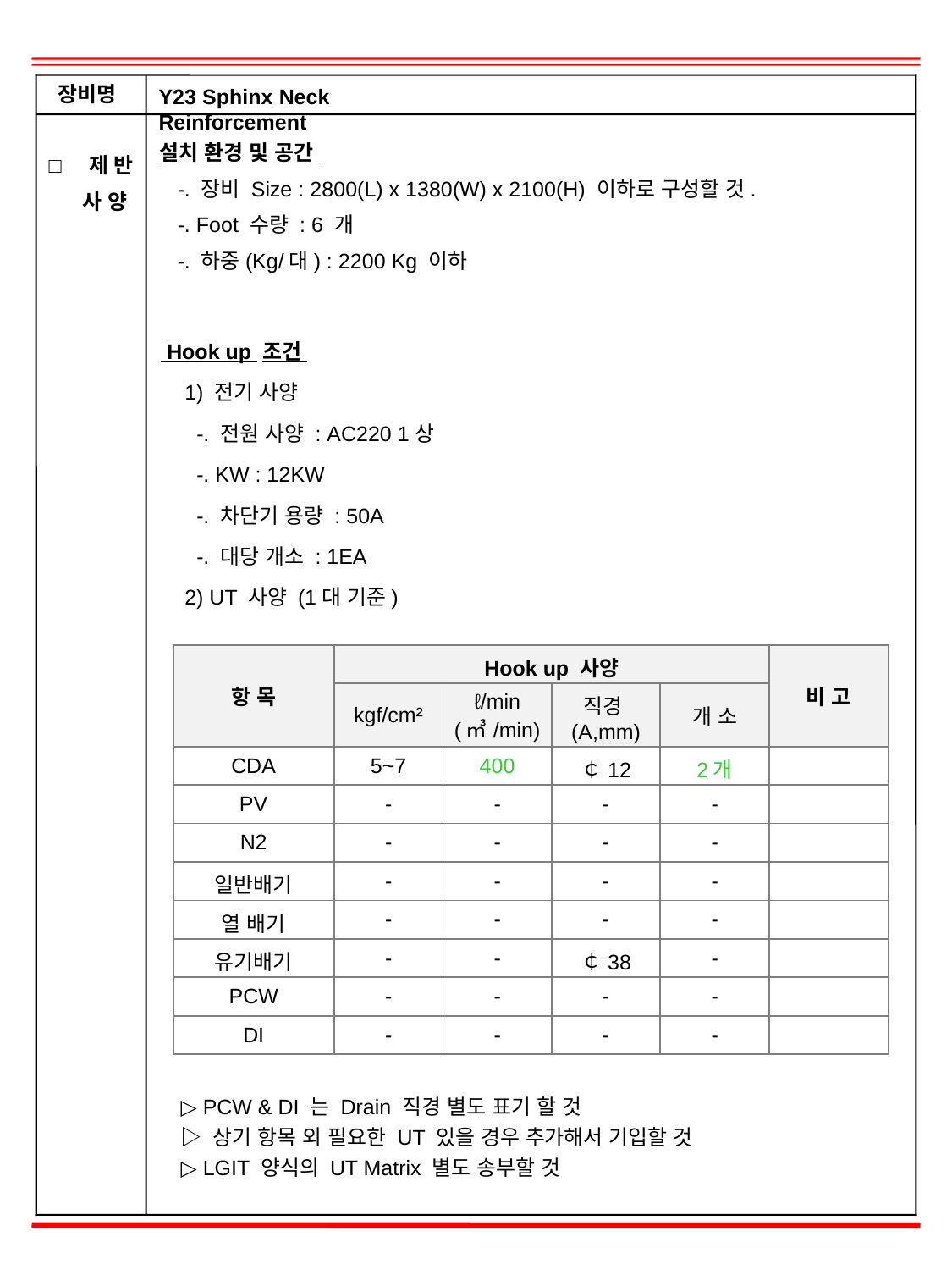

설치 환경 및 공간
   -. 장비 Size : 2800(L) x 1380(W) x 2100(H) 이하로 구성할 것.
   -. Foot 수량 : 6 개
   -. 하중(Kg/대) : 2200 Kg 이하
□
제 반
 사 양
 Hook up 조건
    1) 전기 사양
      -. 전원 사양 : AC220 1상
      -. KW : 12KW
      -. 차단기 용량 : 50A
      -. 대당 개소 : 1EA
    2) UT 사양 (1대 기준)
| 항 목 | Hook up 사양 |  |  |  | 비 고 |
| --- | --- | --- | --- | --- | --- |
|  | kgf/cm² | ℓ/min (㎥/min) | 직경(A,mm) | 개 소 |  |
| CDA | 5~7 | 400 | ￠12 | 2개 |  |
| PV | - | - | - | - |  |
| N2 | - | - | - | - |  |
| 일반배기 | - | - | - | - |  |
| 열 배기 | - | - | - | - |  |
| 유기배기 | - | - | ￠38 | - |  |
| PCW | - | - | - | - |  |
| DI | - | - | - | - |  |
▷ PCW & DI 는 Drain 직경 별도 표기 할 것
▷ 상기 항목 외 필요한 UT 있을 경우 추가해서 기입할 것
▷ LGIT 양식의 UT Matrix 별도 송부할 것